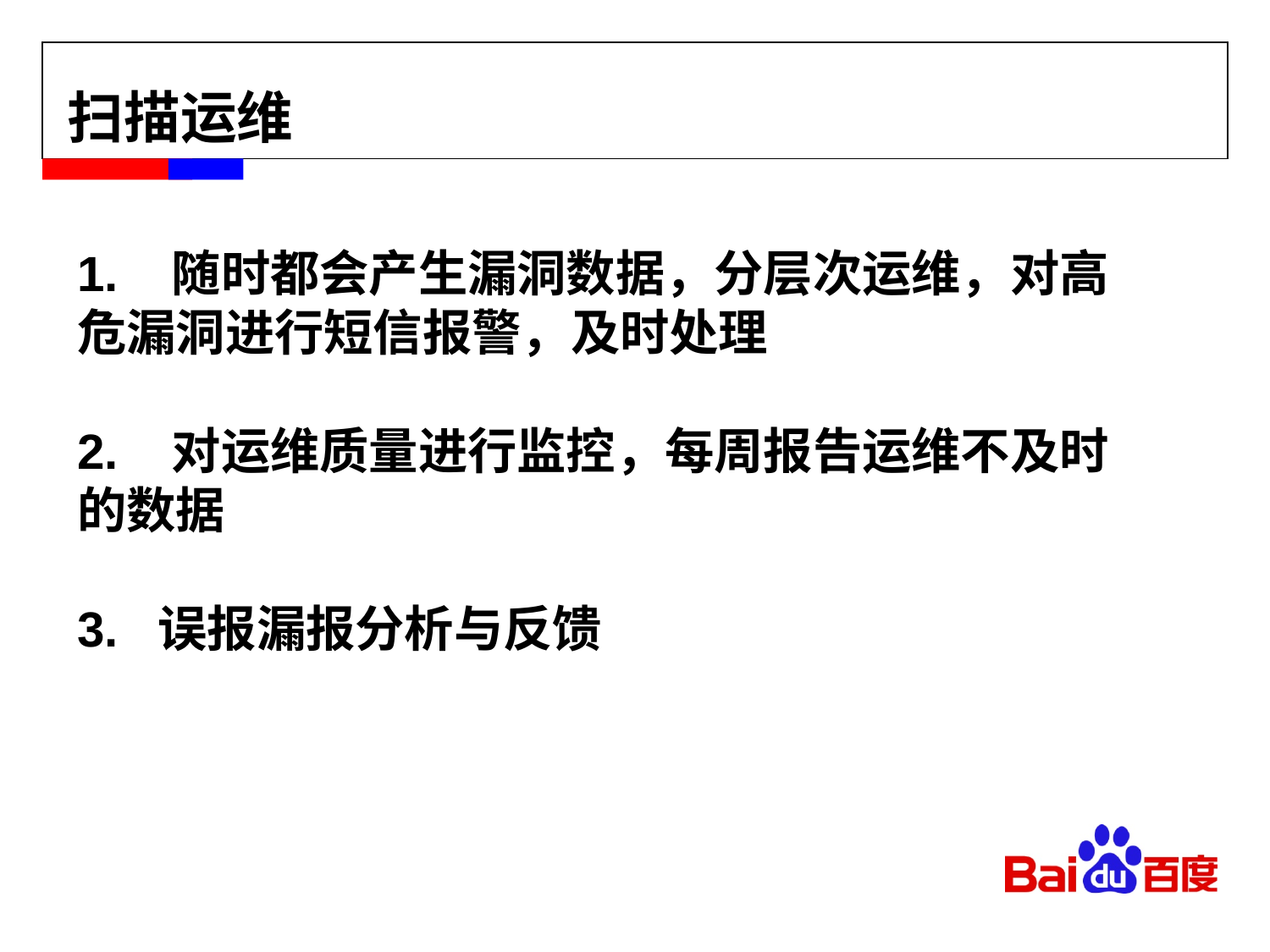

扫描运维

### Chart

| Category |
|---|
1.   随时都会产生漏洞数据，分层次运维，对高危漏洞进行短信报警，及时处理

2.   对运维质量进行监控，每周报告运维不及时的数据

3.  误报漏报分析与反馈